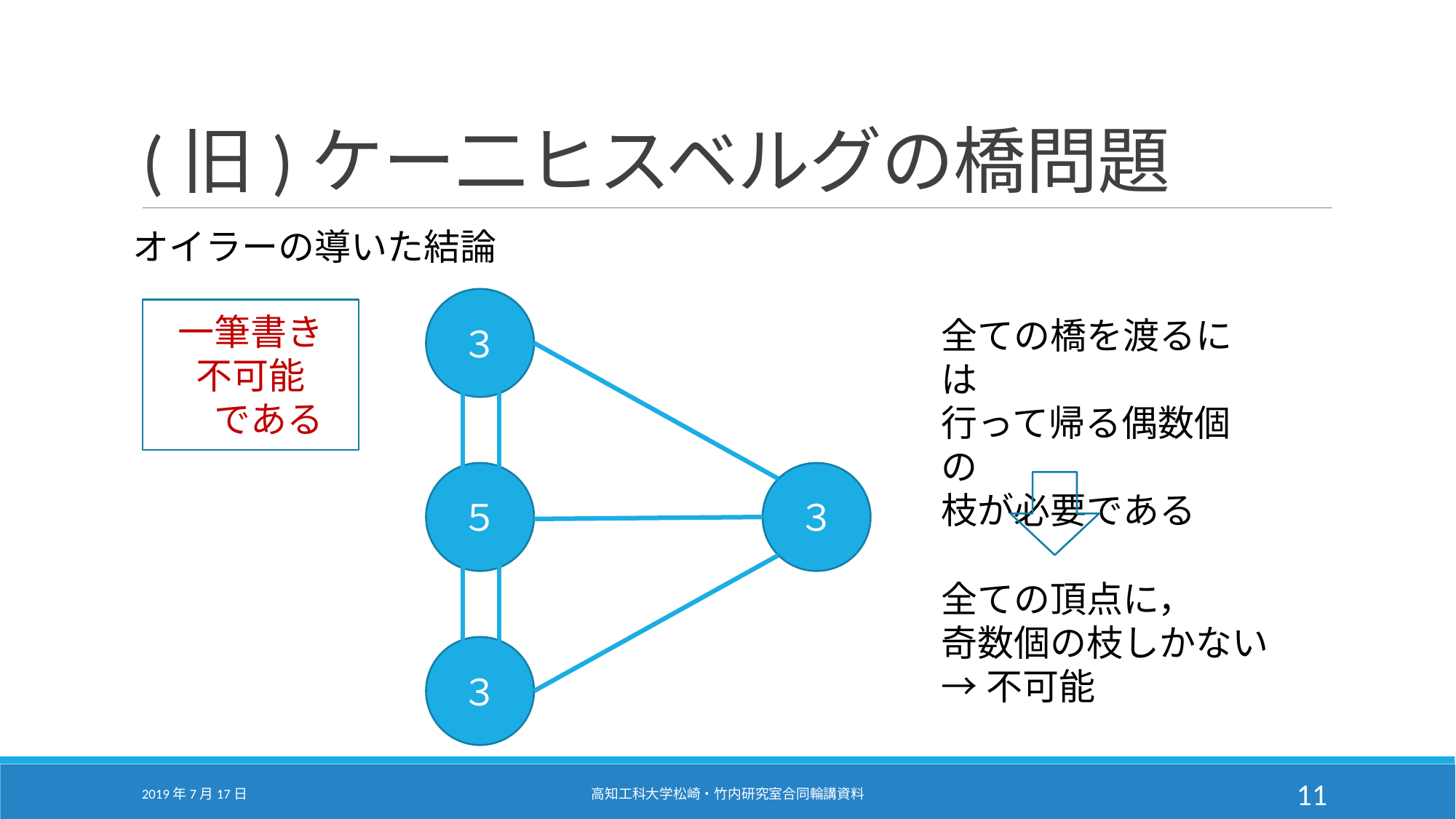

# (旧)ケー二ヒスベルグの橋問題
オイラーの導いた結論
３
一筆書き
不可能
　である
全ての橋を渡るには
行って帰る偶数個の
枝が必要である
５
３

全ての頂点に，
奇数個の枝しかない
→不可能
３
2019年7月17日
高知工科大学松崎・竹内研究室合同輪講資料
11